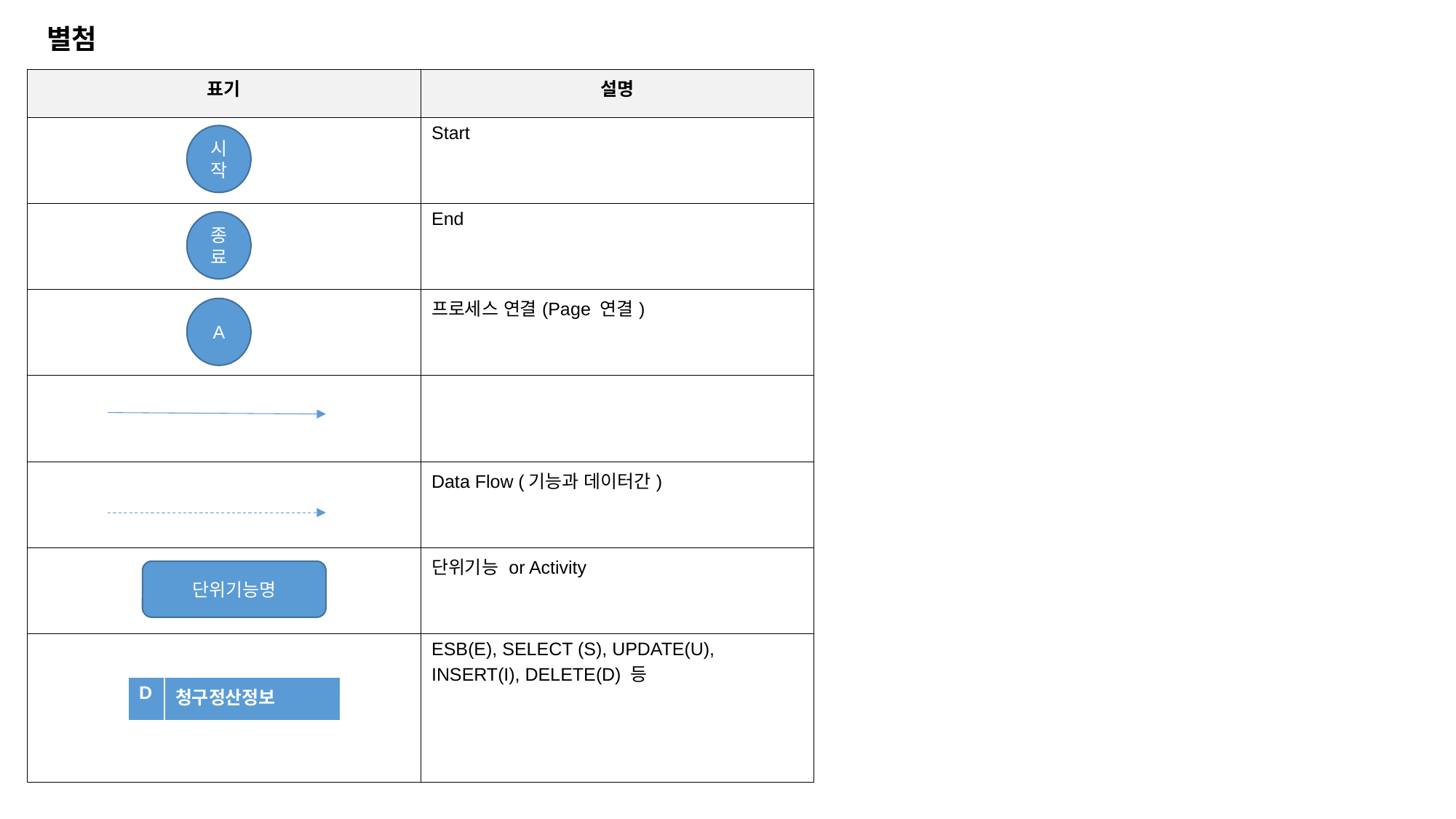

별첨
| 표기 | 설명 |
| --- | --- |
|  | Start |
|  | End |
|  | 프로세스 연결(Page 연결) |
|  |  |
|  | Data Flow (기능과 데이터간) |
|  | 단위기능 or Activity |
|  | ESB(E), SELECT (S), UPDATE(U), INSERT(I), DELETE(D) 등 |
시작
종료
A
단위기능명
| D | 청구정산정보 |
| --- | --- |